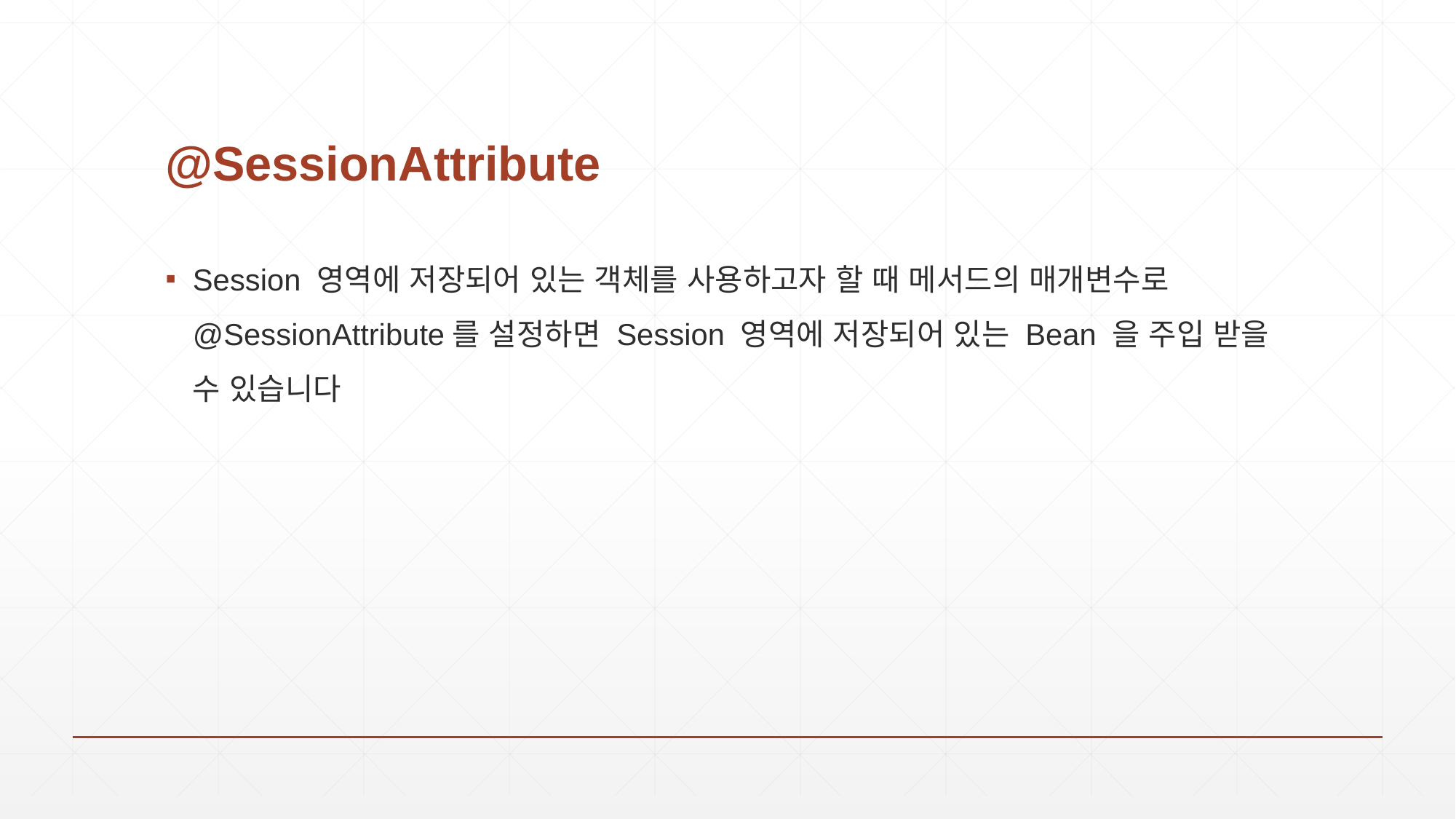

# @SessionAttribute
Session 영역에 저장되어 있는 객체를 사용하고자 할 때 메서드의 매개변수로 @SessionAttribute를 설정하면 Session 영역에 저장되어 있는 Bean 을 주입 받을 수 있습니다